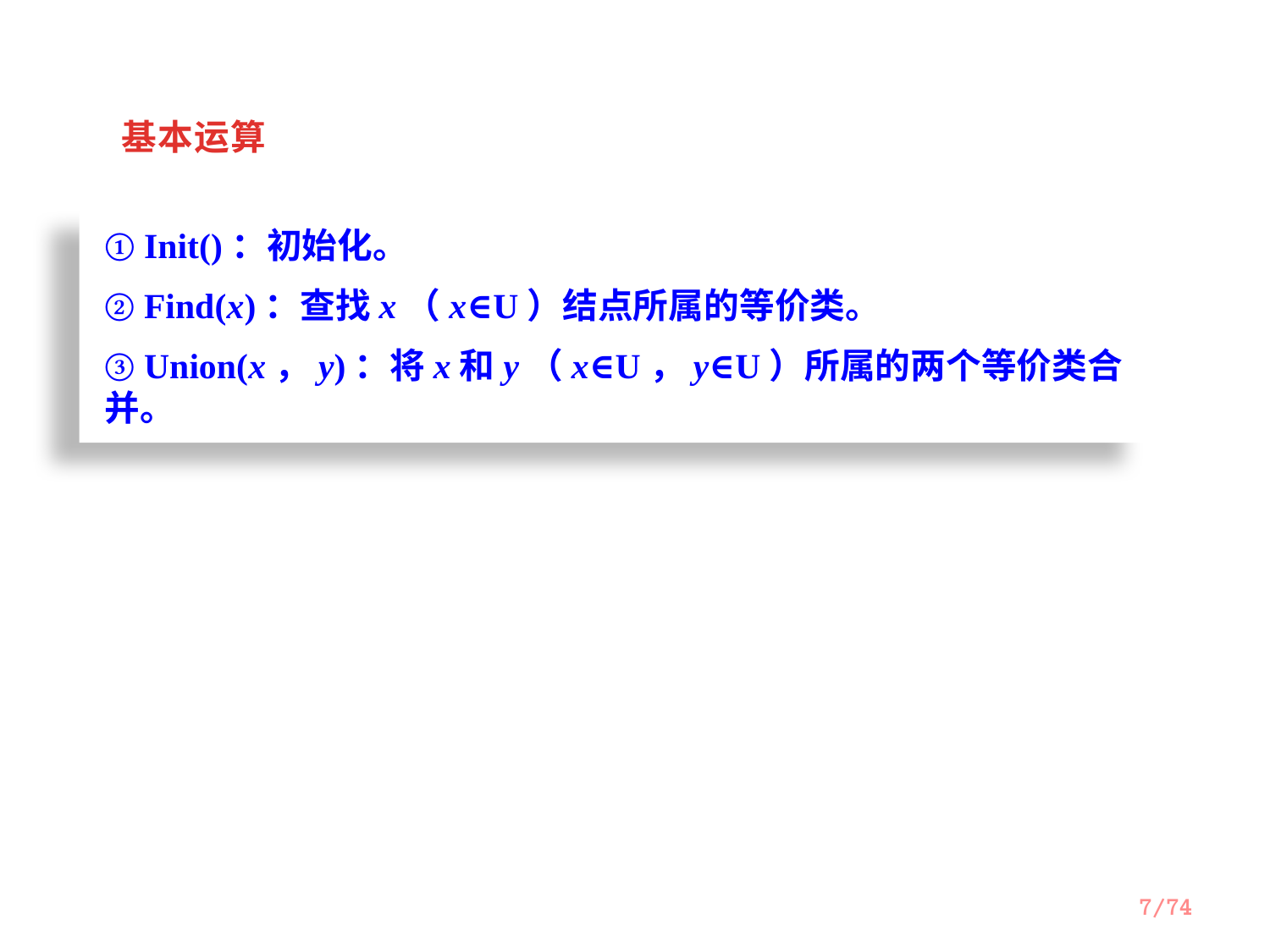

基本运算
① Init()：初始化。
② Find(x)：查找x（x∈U）结点所属的等价类。
③ Union(x，y)：将x和y（x∈U，y∈U）所属的两个等价类合并。
7/74